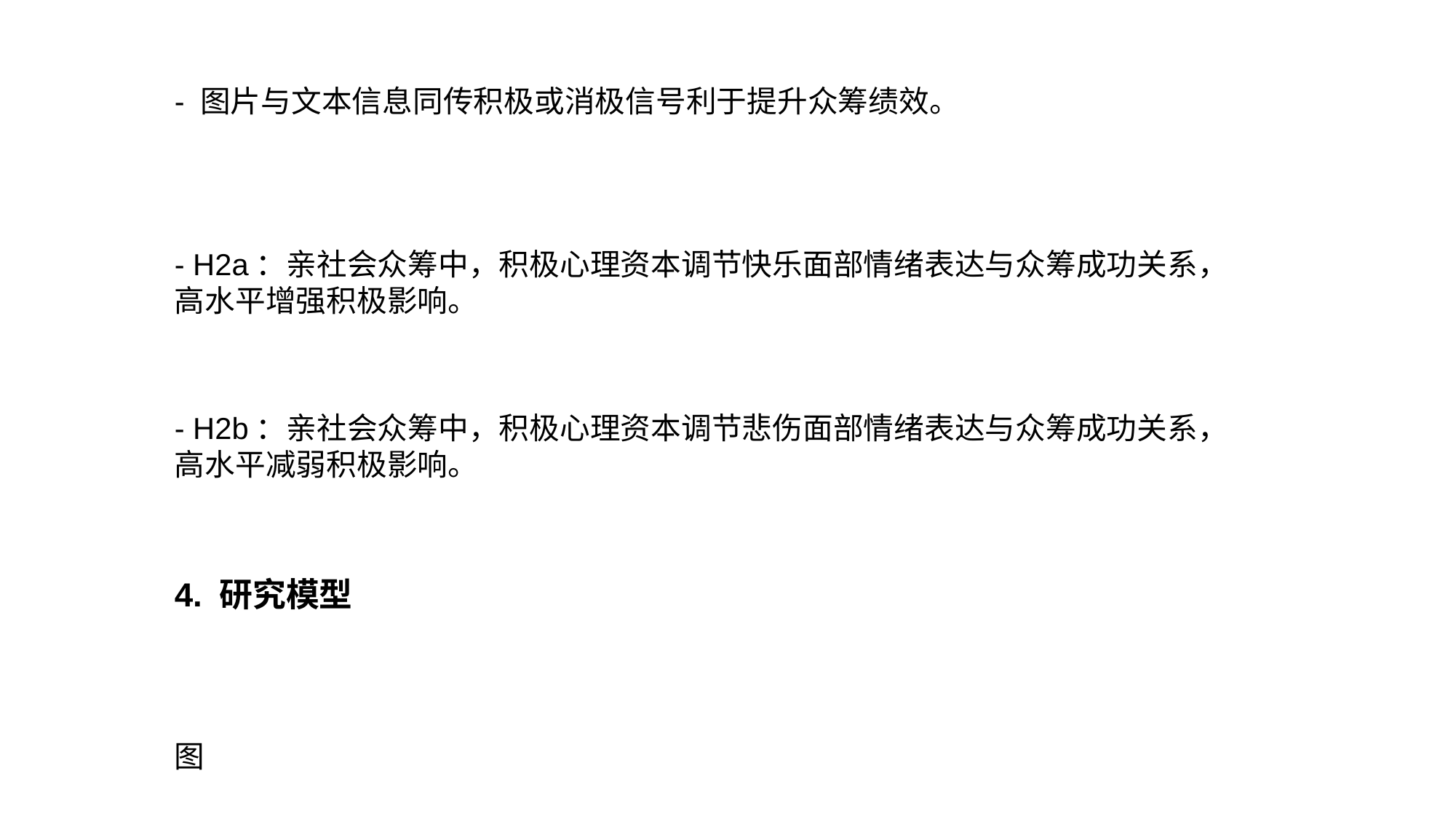

- 图片与文本信息同传积极或消极信号利于提升众筹绩效。

- H2a：亲社会众筹中，积极心理资本调节快乐面部情绪表达与众筹成功关系，高水平增强积极影响。
- H2b：亲社会众筹中，积极心理资本调节悲伤面部情绪表达与众筹成功关系，高水平减弱积极影响。
4. 研究模型
图